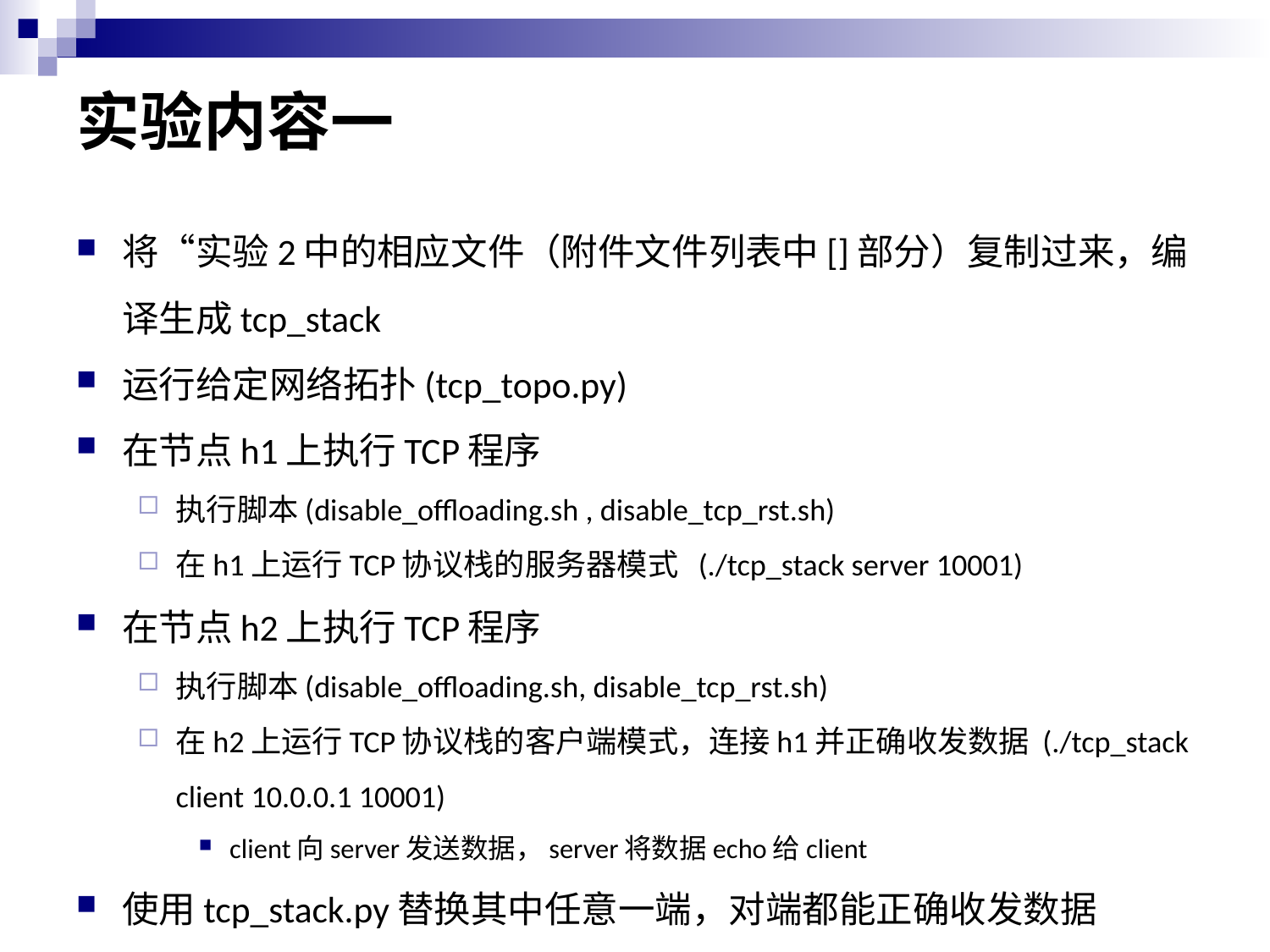

# 实验内容一
将“实验2中的相应文件（附件文件列表中[]部分）复制过来，编译生成tcp_stack
运行给定网络拓扑(tcp_topo.py)
在节点h1上执行TCP程序
执行脚本(disable_offloading.sh , disable_tcp_rst.sh)
在h1上运行TCP协议栈的服务器模式  (./tcp_stack server 10001)
在节点h2上执行TCP程序
执行脚本(disable_offloading.sh, disable_tcp_rst.sh)
在h2上运行TCP协议栈的客户端模式，连接h1并正确收发数据 (./tcp_stack client 10.0.0.1 10001)
client向server发送数据，server将数据echo给client
使用tcp_stack.py替换其中任意一端，对端都能正确收发数据
25